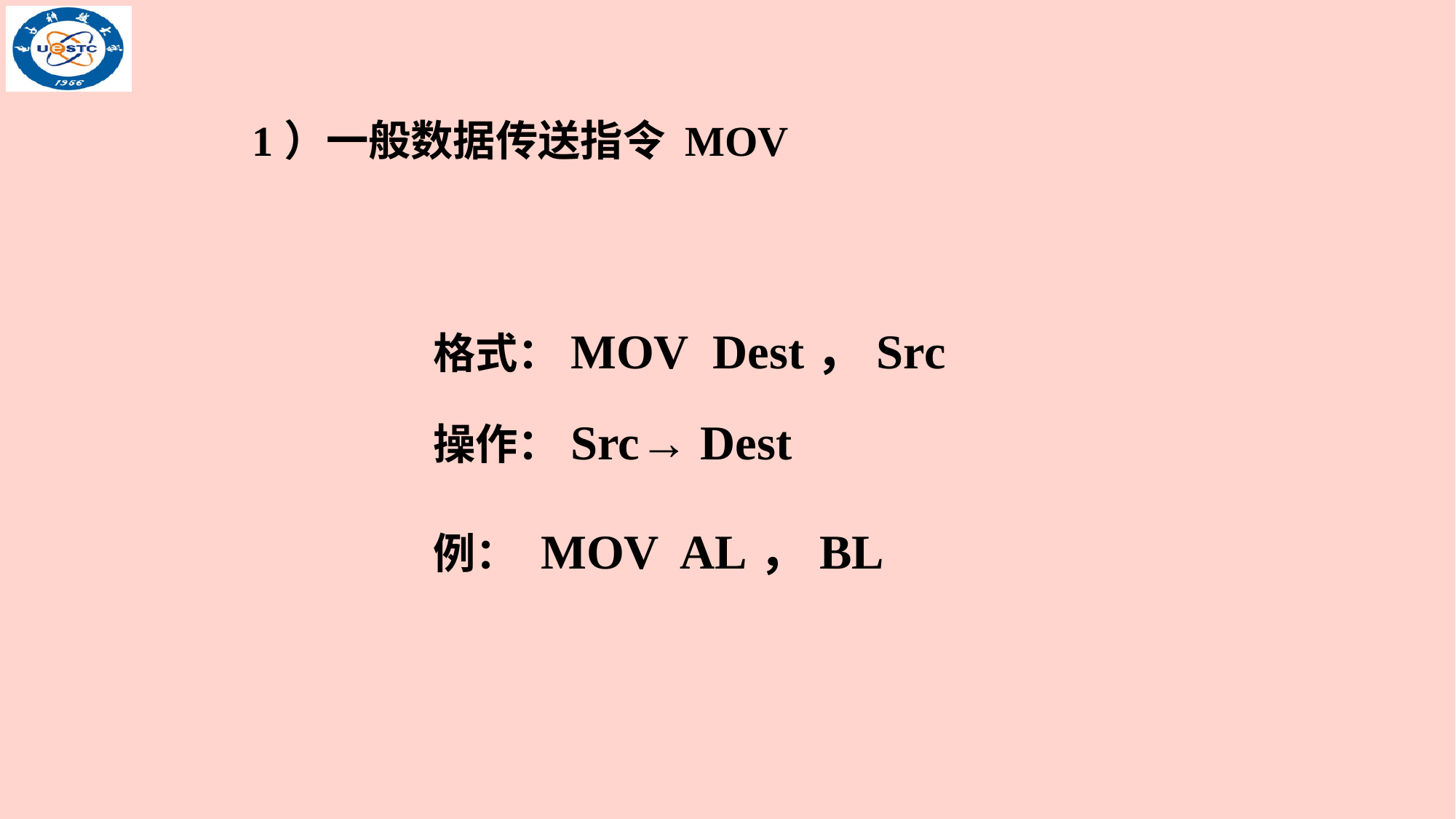

1）一般数据传送指令 MOV
格式：MOV  Dest，Src
操作：Src→ Dest
例： MOV  AL，BL